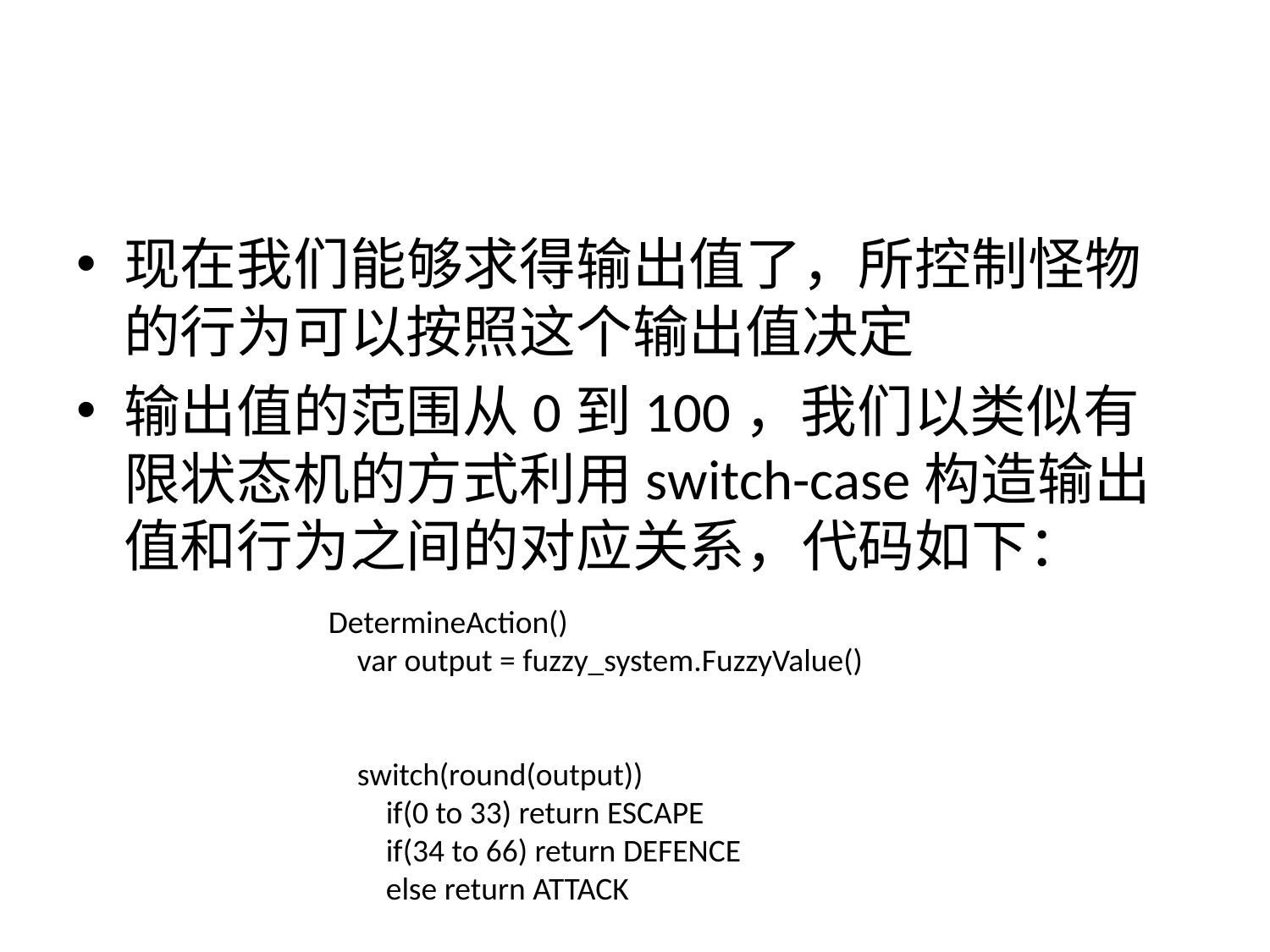

#
现在我们能够求得输出值了，所控制怪物的行为可以按照这个输出值决定
输出值的范围从0到100，我们以类似有限状态机的方式利用switch-case构造输出值和行为之间的对应关系，代码如下：

DetermineAction()
    var output = fuzzy_system.FuzzyValue()

    switch(round(output))
        if(0 to 33) return ESCAPE
        if(34 to 66) return DEFENCE
        else return ATTACK